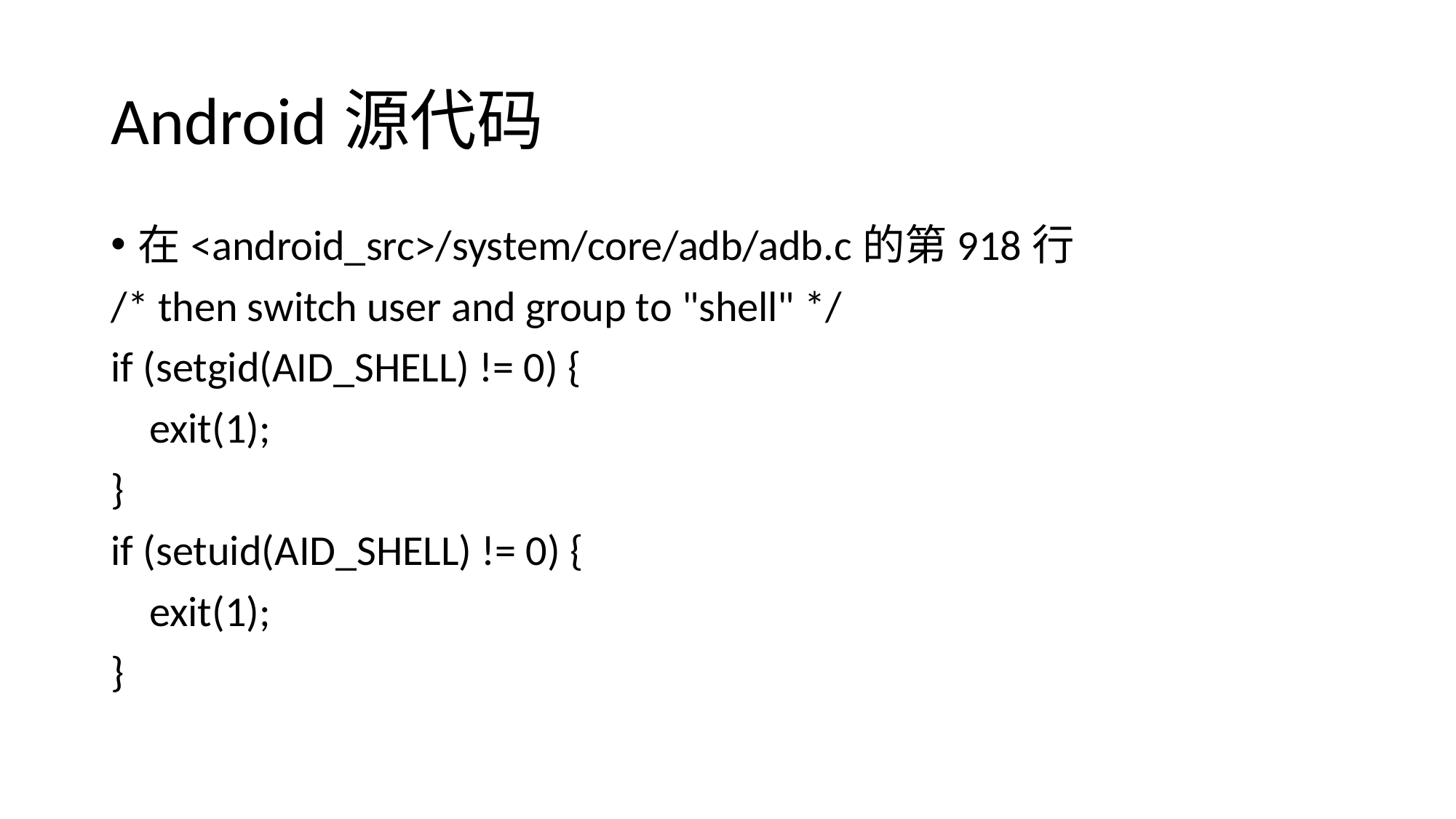

# Android源代码
在<android_src>/system/core/adb/adb.c的第918行
/* then switch user and group to "shell" */
if (setgid(AID_SHELL) != 0) {
    exit(1);
}
if (setuid(AID_SHELL) != 0) {
    exit(1);
}